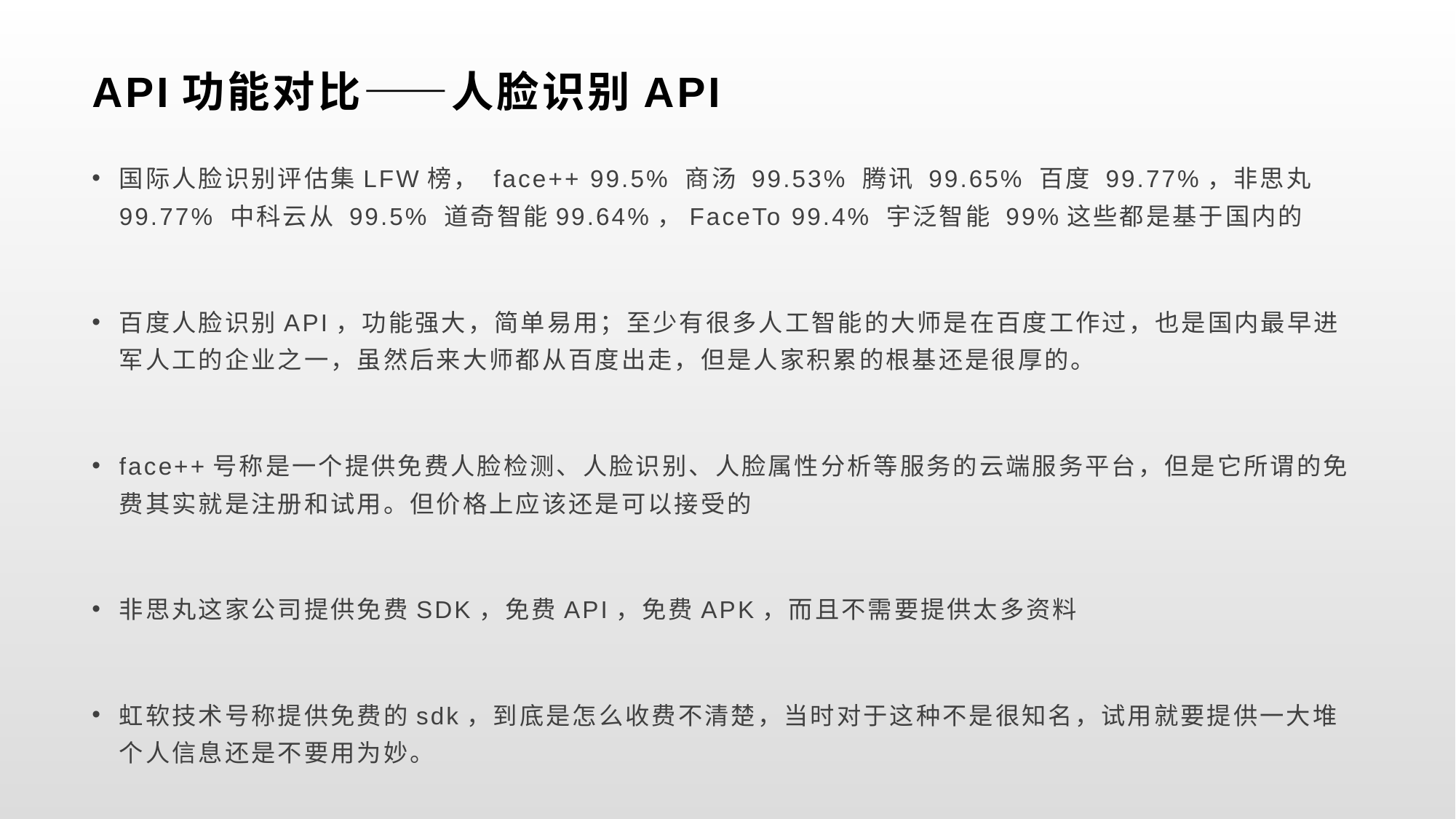

# API功能对比——人脸识别API
国际人脸识别评估集LFW榜， face++ 99.5% 商汤 99.53% 腾讯 99.65% 百度 99.77%，非思丸 99.77% 中科云从 99.5% 道奇智能99.64%，FaceTo 99.4% 宇泛智能 99%这些都是基于国内的

百度人脸识别API，功能强大，简单易用；至少有很多人工智能的大师是在百度工作过，也是国内最早进军人工的企业之一，虽然后来大师都从百度出走，但是人家积累的根基还是很厚的。

face++号称是一个提供免费人脸检测、人脸识别、人脸属性分析等服务的云端服务平台，但是它所谓的免费其实就是注册和试用。但价格上应该还是可以接受的

非思丸这家公司提供免费SDK，免费API，免费APK，而且不需要提供太多资料

虹软技术号称提供免费的sdk，到底是怎么收费不清楚，当时对于这种不是很知名，试用就要提供一大堆个人信息还是不要用为妙。